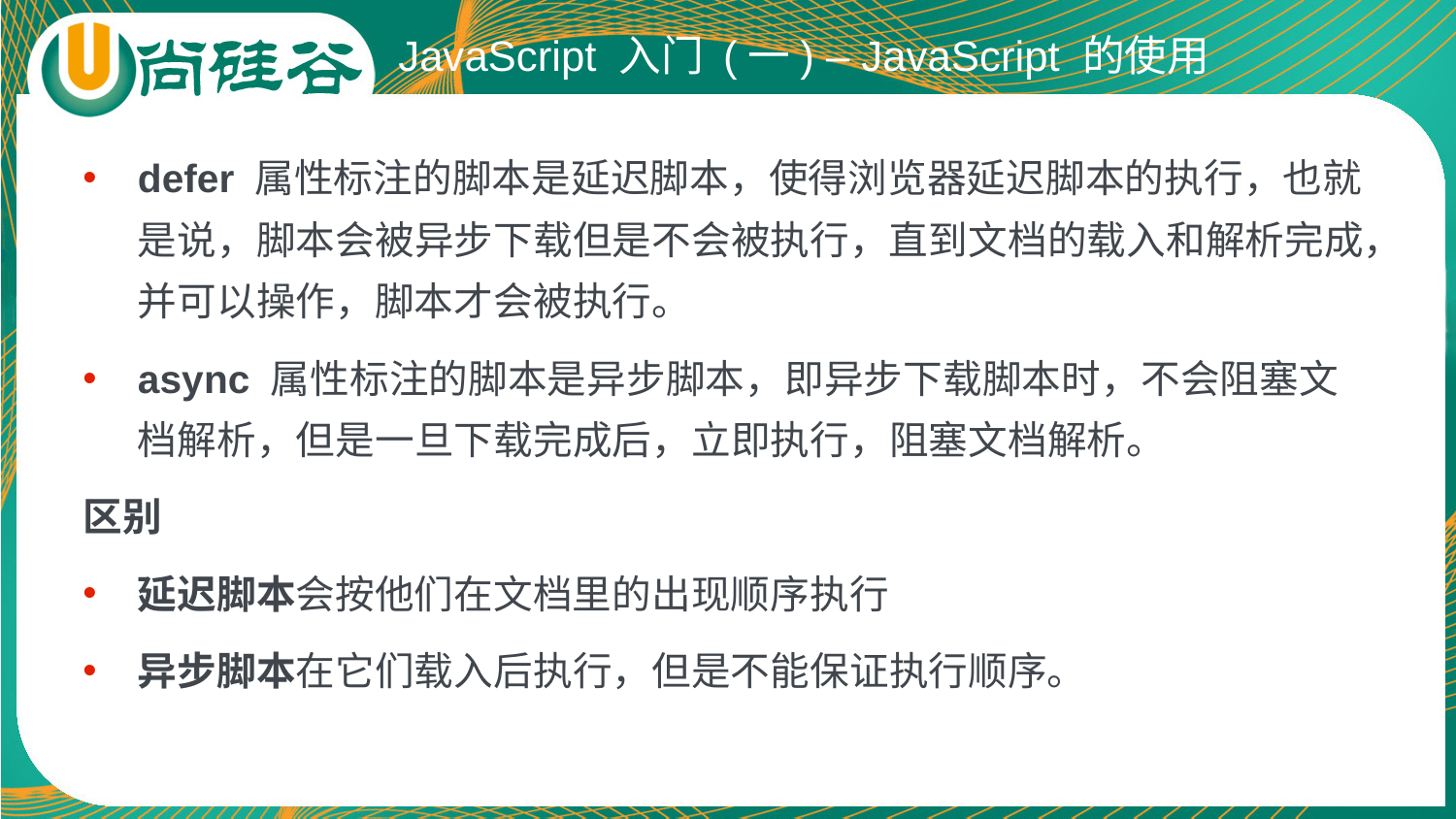

# JavaScript 入门 (一) – JavaScript 的使用
defer 属性标注的脚本是延迟脚本，使得浏览器延迟脚本的执行，也就是说，脚本会被异步下载但是不会被执行，直到文档的载入和解析完成，并可以操作，脚本才会被执行。
async 属性标注的脚本是异步脚本，即异步下载脚本时，不会阻塞文档解析，但是一旦下载完成后，立即执行，阻塞文档解析。
区别
延迟脚本会按他们在文档里的出现顺序执行
异步脚本在它们载入后执行，但是不能保证执行顺序。